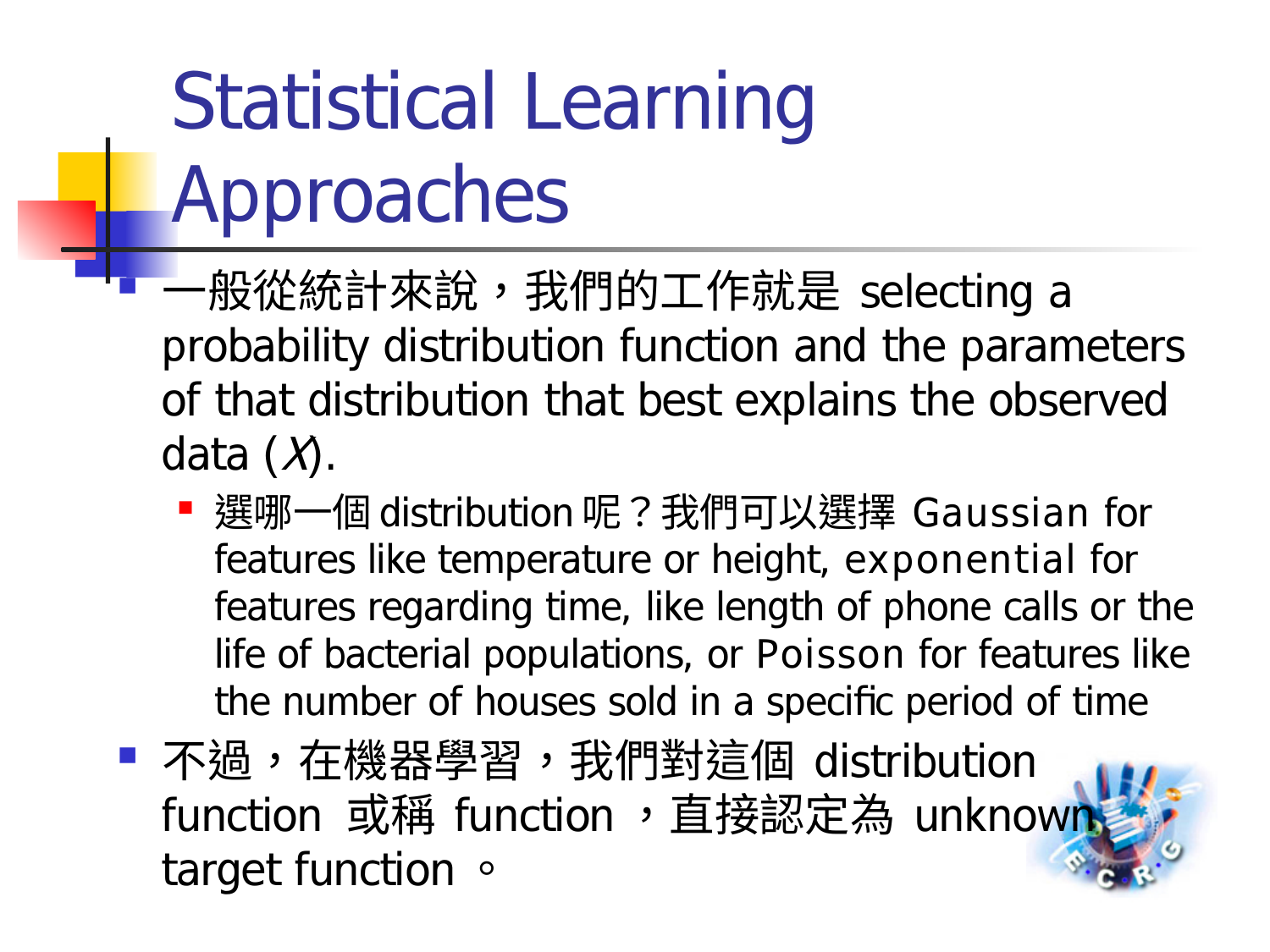

# Statistical Learning Approaches
一般從統計來說，我們的工作就是 selecting a probability distribution function and the parameters of that distribution that best explains the observed data (X).
選哪一個distribution呢？我們可以選擇 Gaussian for features like temperature or height, exponential for features regarding time, like length of phone calls or the life of bacterial populations, or Poisson for features like the number of houses sold in a specific period of time
不過，在機器學習，我們對這個 distribution function 或稱 function，直接認定為 unknown target function。